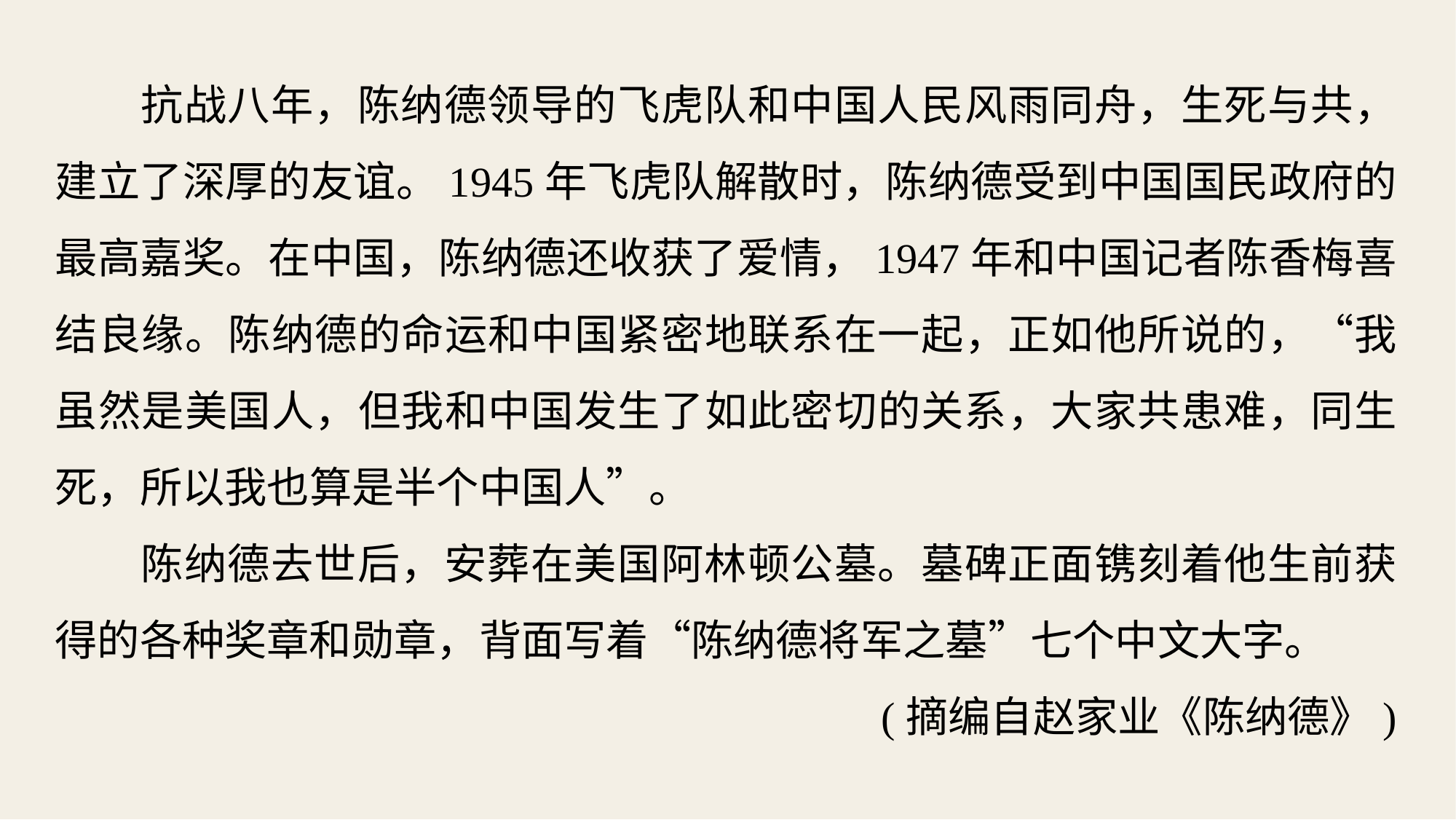

抗战八年，陈纳德领导的飞虎队和中国人民风雨同舟，生死与共，建立了深厚的友谊。1945年飞虎队解散时，陈纳德受到中国国民政府的最高嘉奖。在中国，陈纳德还收获了爱情，1947年和中国记者陈香梅喜结良缘。陈纳德的命运和中国紧密地联系在一起，正如他所说的，“我虽然是美国人，但我和中国发生了如此密切的关系，大家共患难，同生死，所以我也算是半个中国人”。
陈纳德去世后，安葬在美国阿林顿公墓。墓碑正面镌刻着他生前获得的各种奖章和勋章，背面写着“陈纳德将军之墓”七个中文大字。
(摘编自赵家业《陈纳德》)